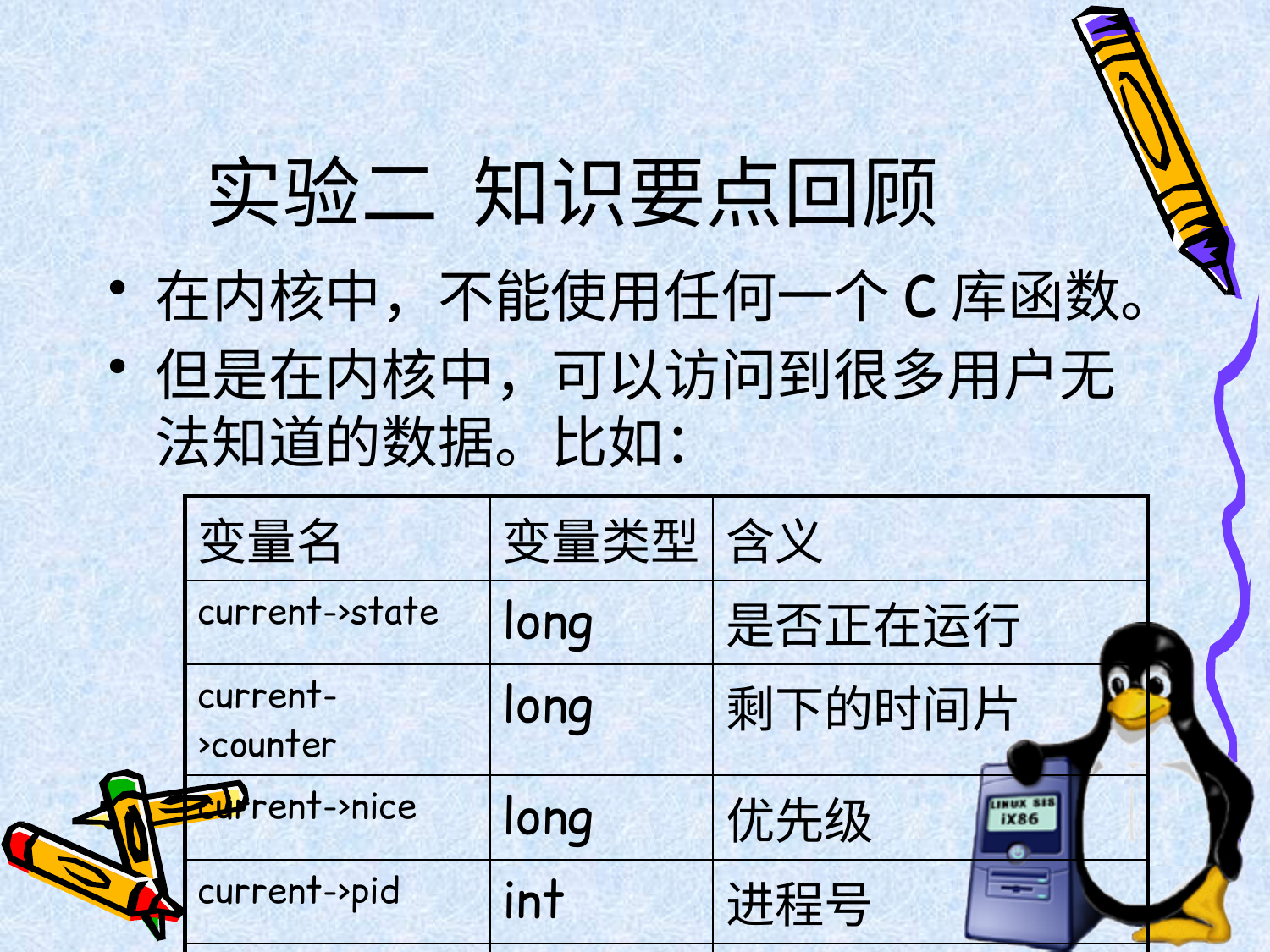

# 实验二  知识要点回顾
在内核中，不能使用任何一个C库函数。
但是在内核中，可以访问到很多用户无法知道的数据。比如：
| 变量名 | 变量类型 | 含义 |
| --- | --- | --- |
| current->state | long | 是否正在运行 |
| current->counter | long | 剩下的时间片 |
| current->nice | long | 优先级 |
| current->pid | int | 进程号 |
| current->pgrp | int | 进程组号 |